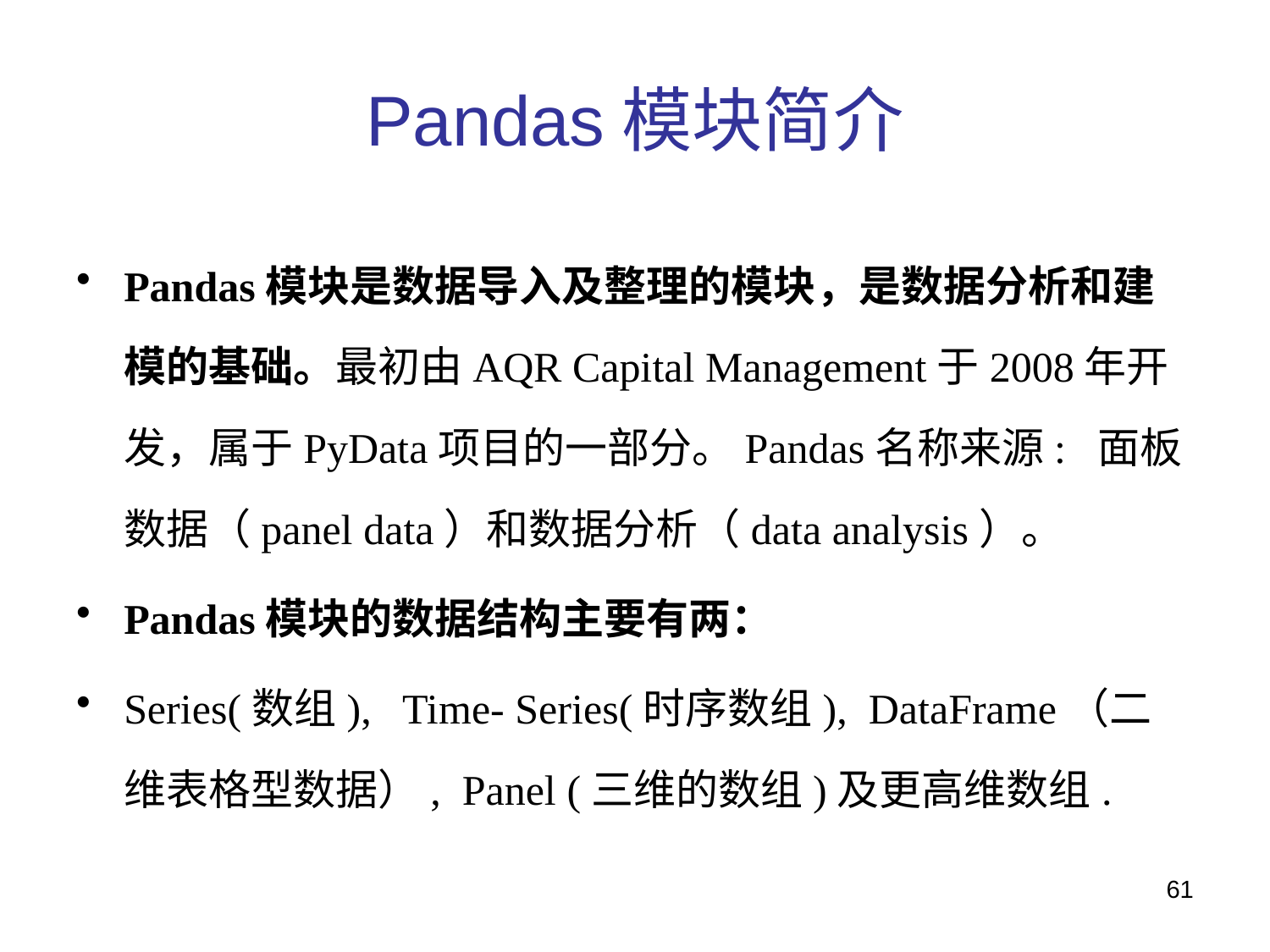

# Pandas模块简介
Pandas模块是数据导入及整理的模块，是数据分析和建模的基础。最初由AQR Capital Management于2008年开发，属于PyData项目的一部分。Pandas名称来源:  面板数据（panel data）和数据分析（data analysis）。
Pandas模块的数据结构主要有两：
Series(数组),   Time- Series(时序数组),  DataFrame（二维表格型数据）,  Panel (三维的数组)及更高维数组.
61